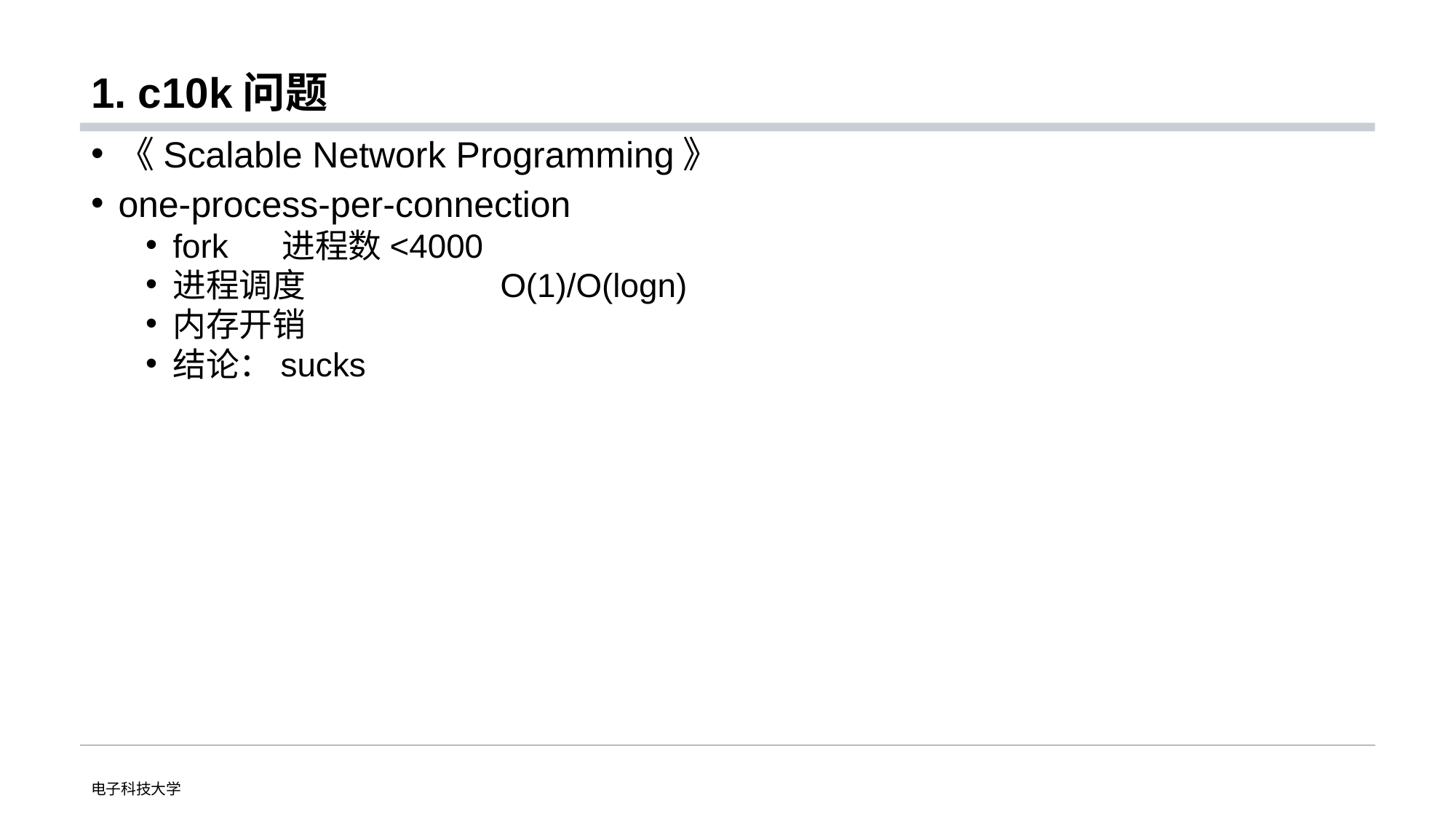

# 1. c10k问题
《Scalable Network Programming》
one-process-per-connection
fork	进程数<4000
进程调度		O(1)/O(logn)
内存开销
结论：sucks

电子科技大学